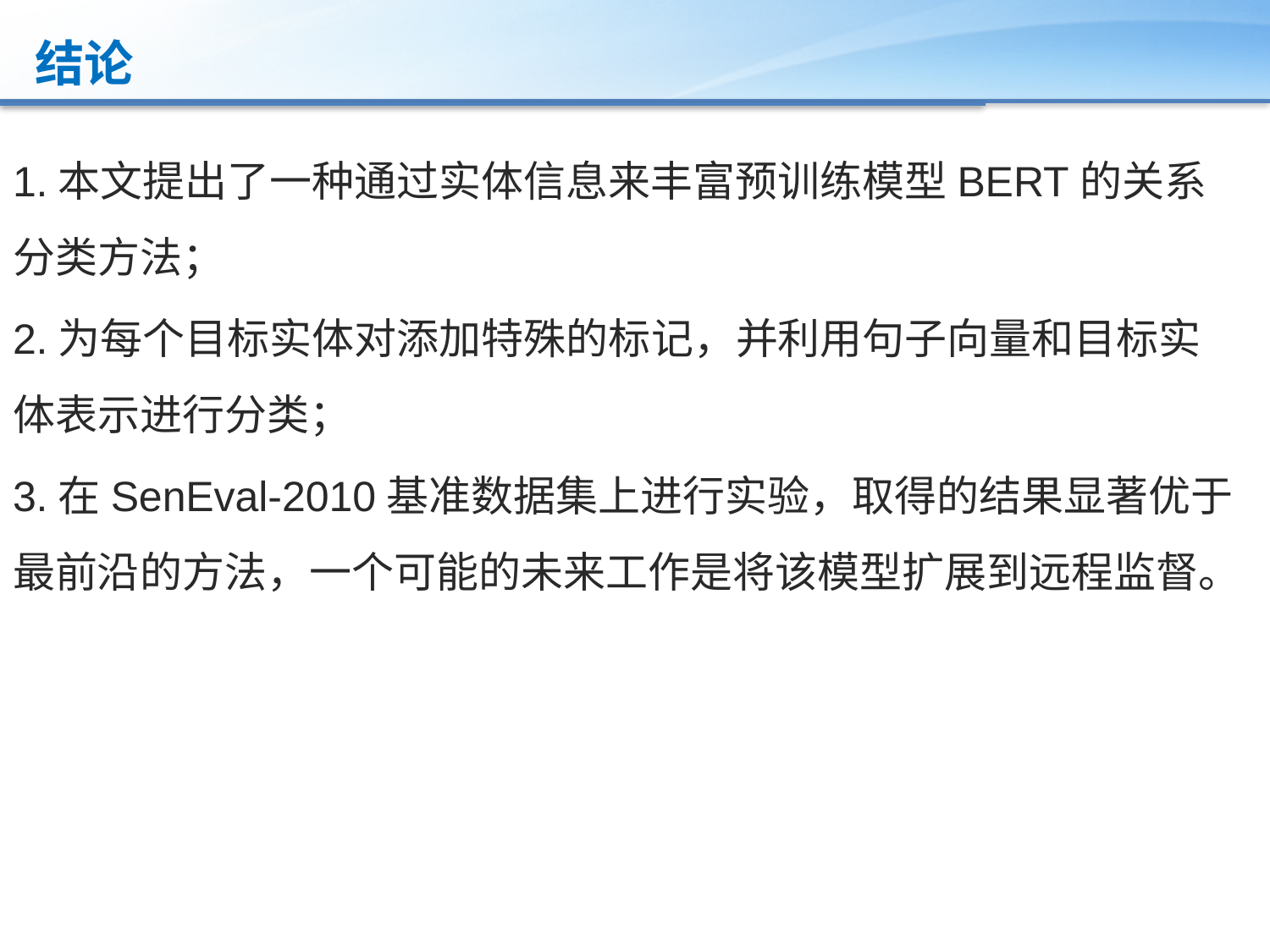

结论
1.本文提出了一种通过实体信息来丰富预训练模型BERT的关系分类方法；
2.为每个目标实体对添加特殊的标记，并利用句子向量和目标实体表示进行分类；
3.在SenEval-2010基准数据集上进行实验，取得的结果显著优于最前沿的方法，一个可能的未来工作是将该模型扩展到远程监督。